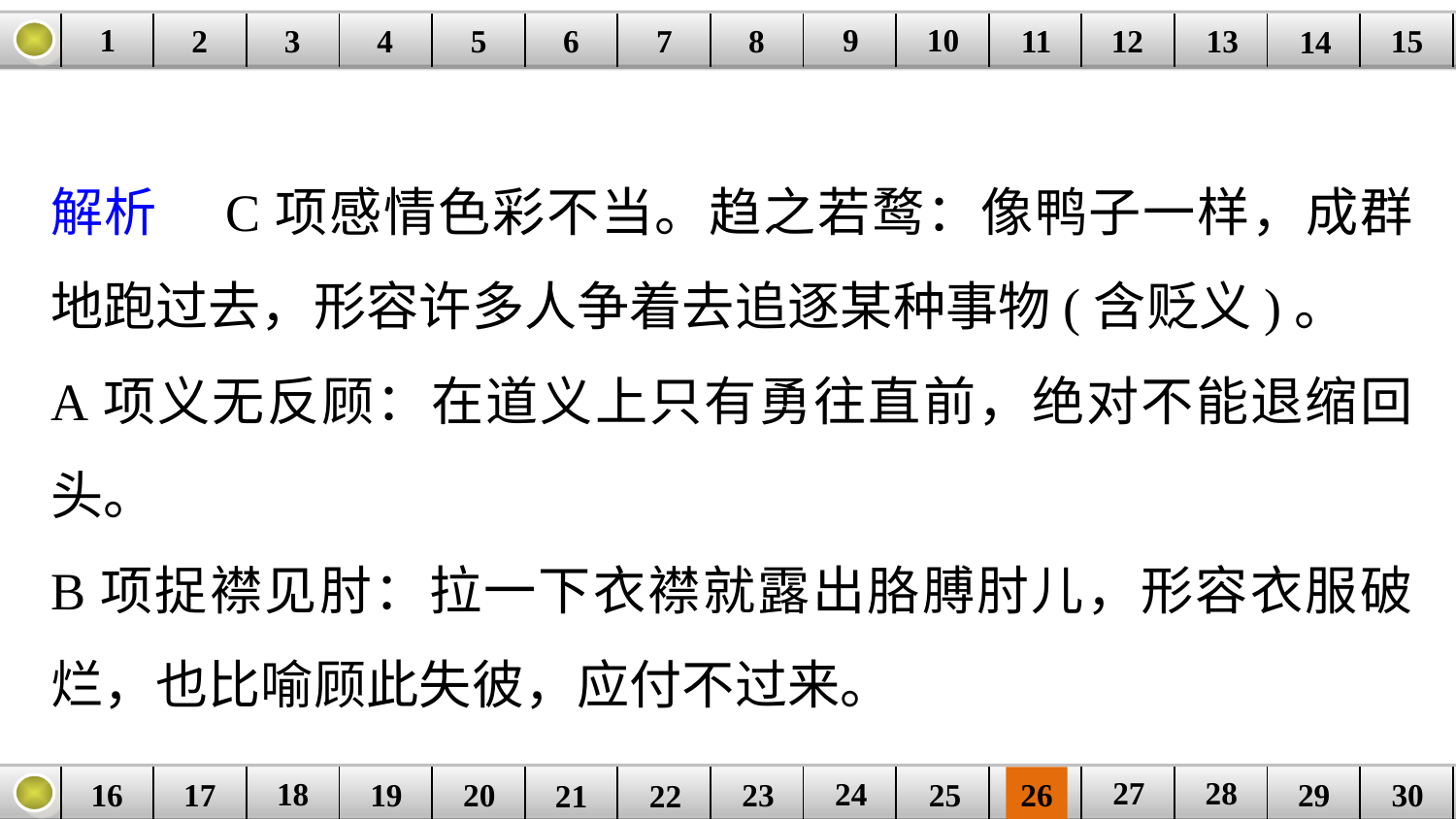

9
10
1
3
4
5
6
8
11
2
12
15
|  |  |  |  |  |  |  |  |  |  |  |  |  |  |  |
| --- | --- | --- | --- | --- | --- | --- | --- | --- | --- | --- | --- | --- | --- | --- |
7
13
14

解析　C项感情色彩不当。趋之若鹜：像鸭子一样，成群地跑过去，形容许多人争着去追逐某种事物(含贬义)。
A项义无反顾：在道义上只有勇往直前，绝对不能退缩回头。
B项捉襟见肘：拉一下衣襟就露出胳膊肘儿，形容衣服破烂，也比喻顾此失彼，应付不过来。

27
28
18
24
16
25
26
30
|  |  |  |  |  |  |  |  |  |  |  |  |  |  |  |
| --- | --- | --- | --- | --- | --- | --- | --- | --- | --- | --- | --- | --- | --- | --- |
23
17
19
20
29
21
22